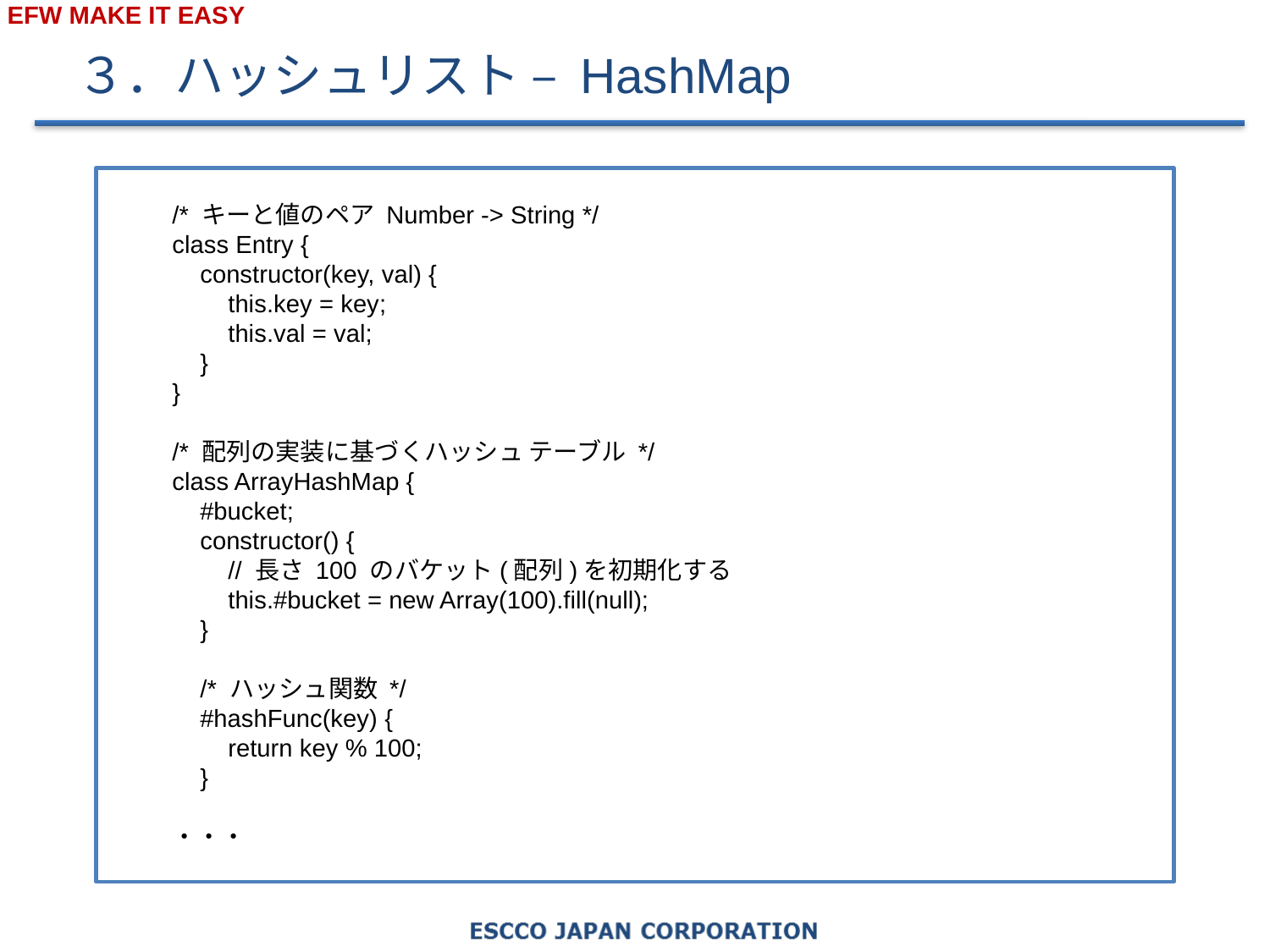

# ３．ハッシュリスト – HashMap
/* キーと値のペア Number -> String */
class Entry {
    constructor(key, val) {
        this.key = key;
        this.val = val;
    }
}

/* 配列の実装に基づくハッシュ テーブル */
class ArrayHashMap {
    #bucket;
    constructor() {
        // 長さ 100 のバケット(配列)を初期化する
        this.#bucket = new Array(100).fill(null);
    }

    /* ハッシュ関数 */
    #hashFunc(key) {
        return key % 100;
    }

・・・